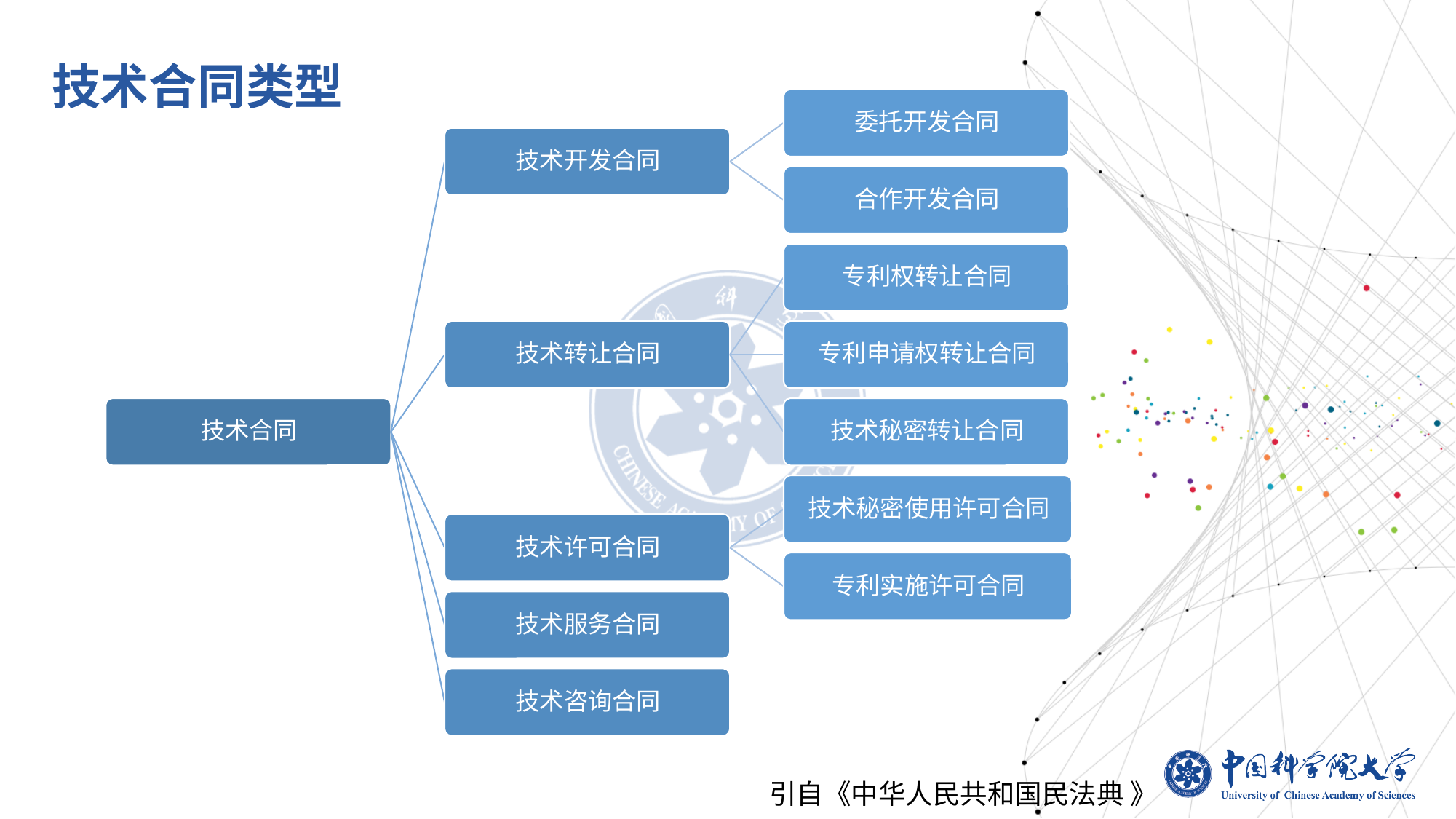

技术合同类型
技术合同

技术开发合同

委托开发合同

合作开发合同

技术转让合同

专利权转让合同

专利申请权转让合同

技术秘密转让合同

技术许可合同

技术秘密使用许可合同

专利实施许可合同

技术服务合同

技术咨询合同
引自《中华人民共和国民法典 》